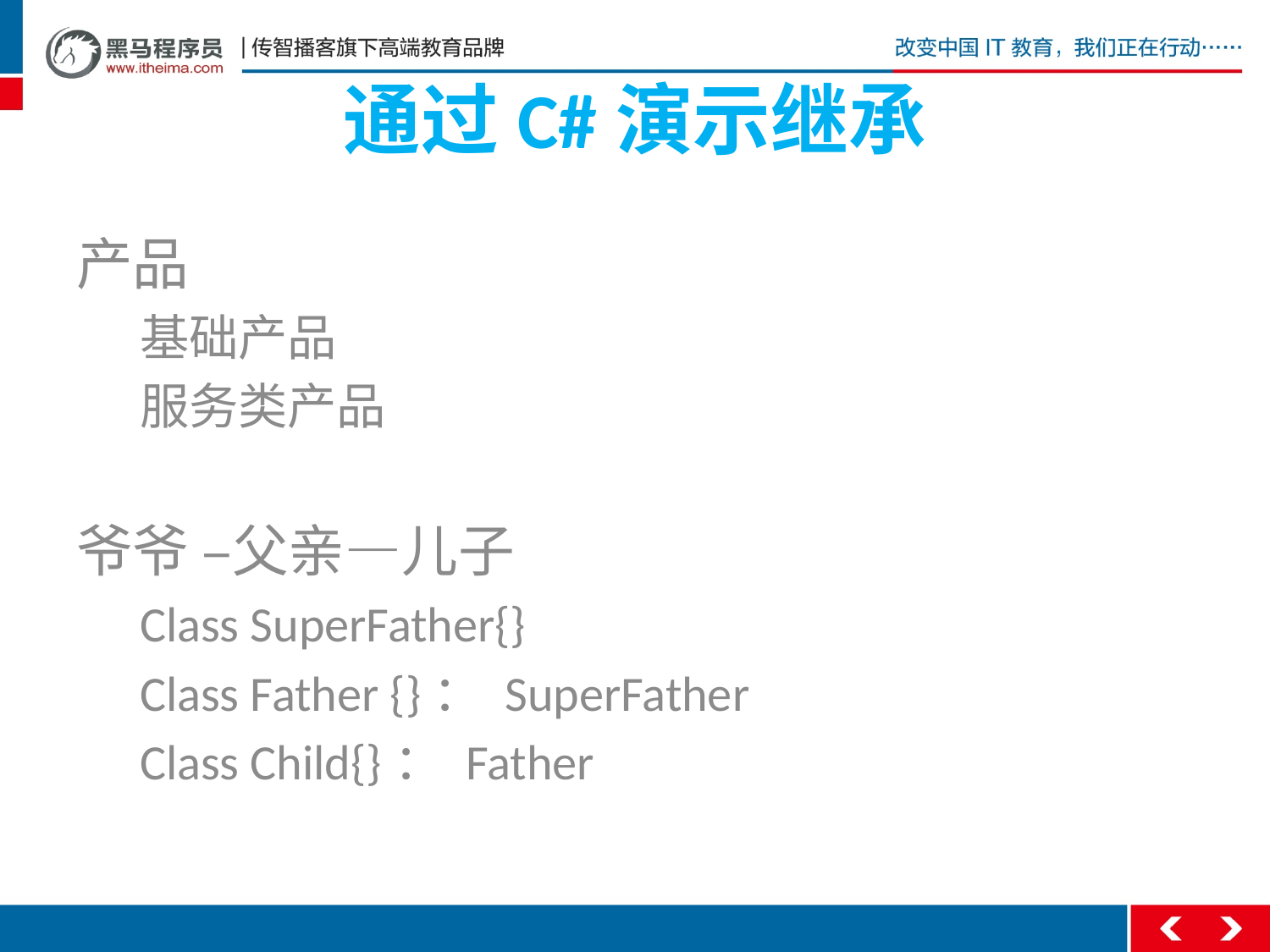

# 通过C#演示继承
产品
基础产品
服务类产品

爷爷 –父亲—儿子
Class SuperFather{}
Class Father {}： SuperFather
Class Child{}： Father